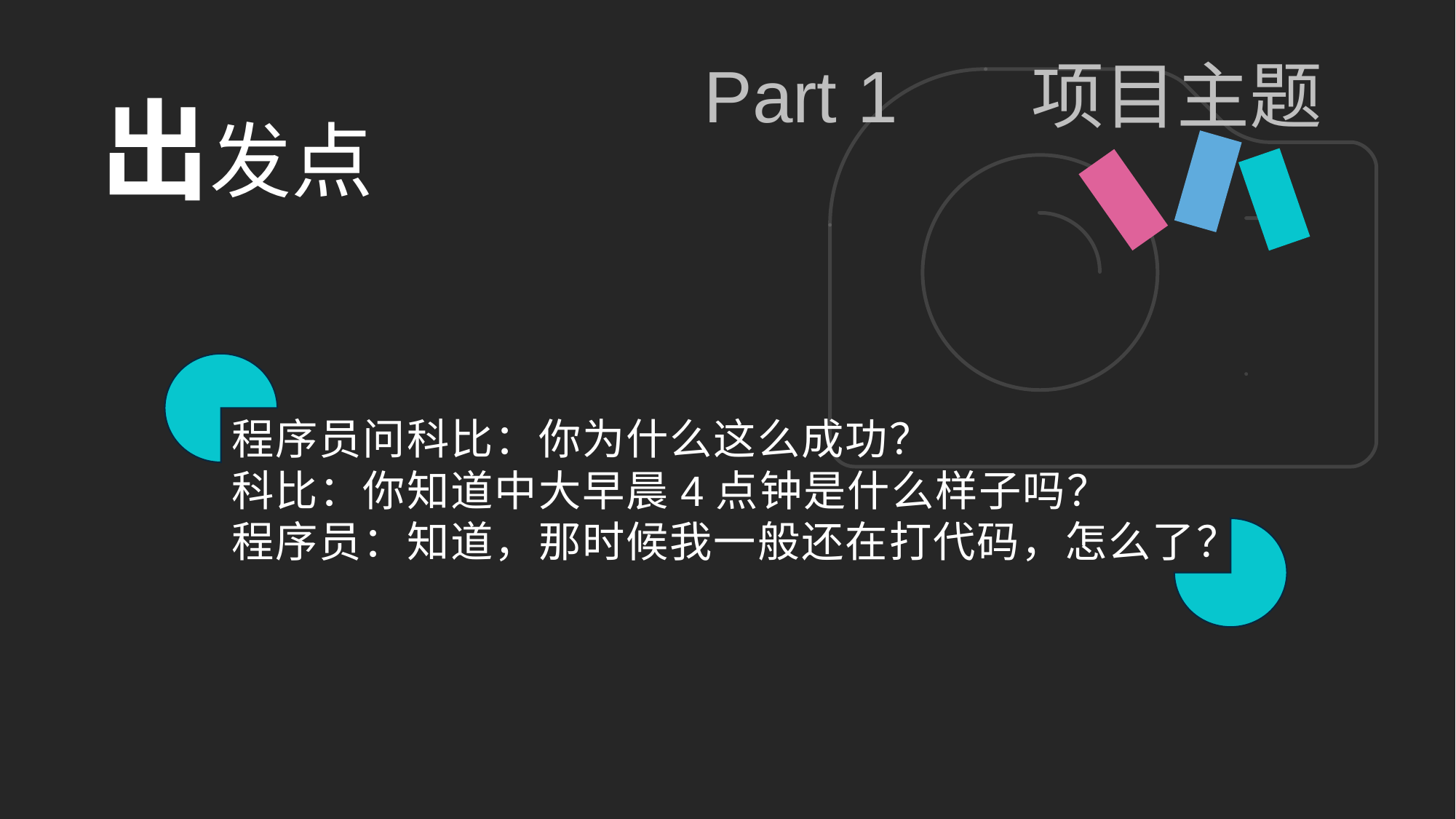

Part 1		项目主题

出发点

程序员问科比：你为什么这么成功？
科比：你知道中大早晨4点钟是什么样子吗？
程序员：知道，那时候我一般还在打代码，怎么了？